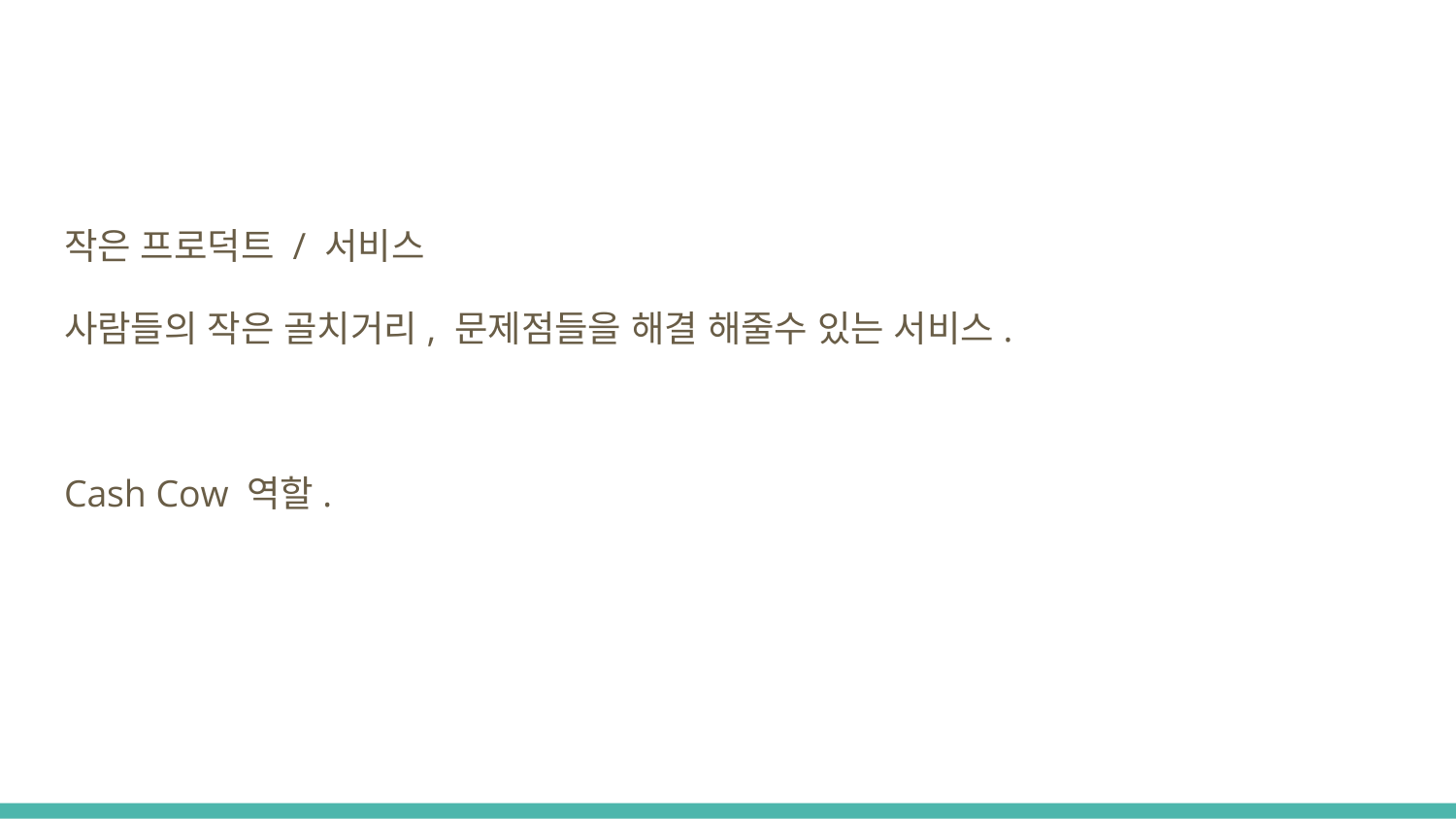

#
작은 프로덕트 / 서비스
사람들의 작은 골치거리, 문제점들을 해결 해줄수 있는 서비스.

Cash Cow 역할.